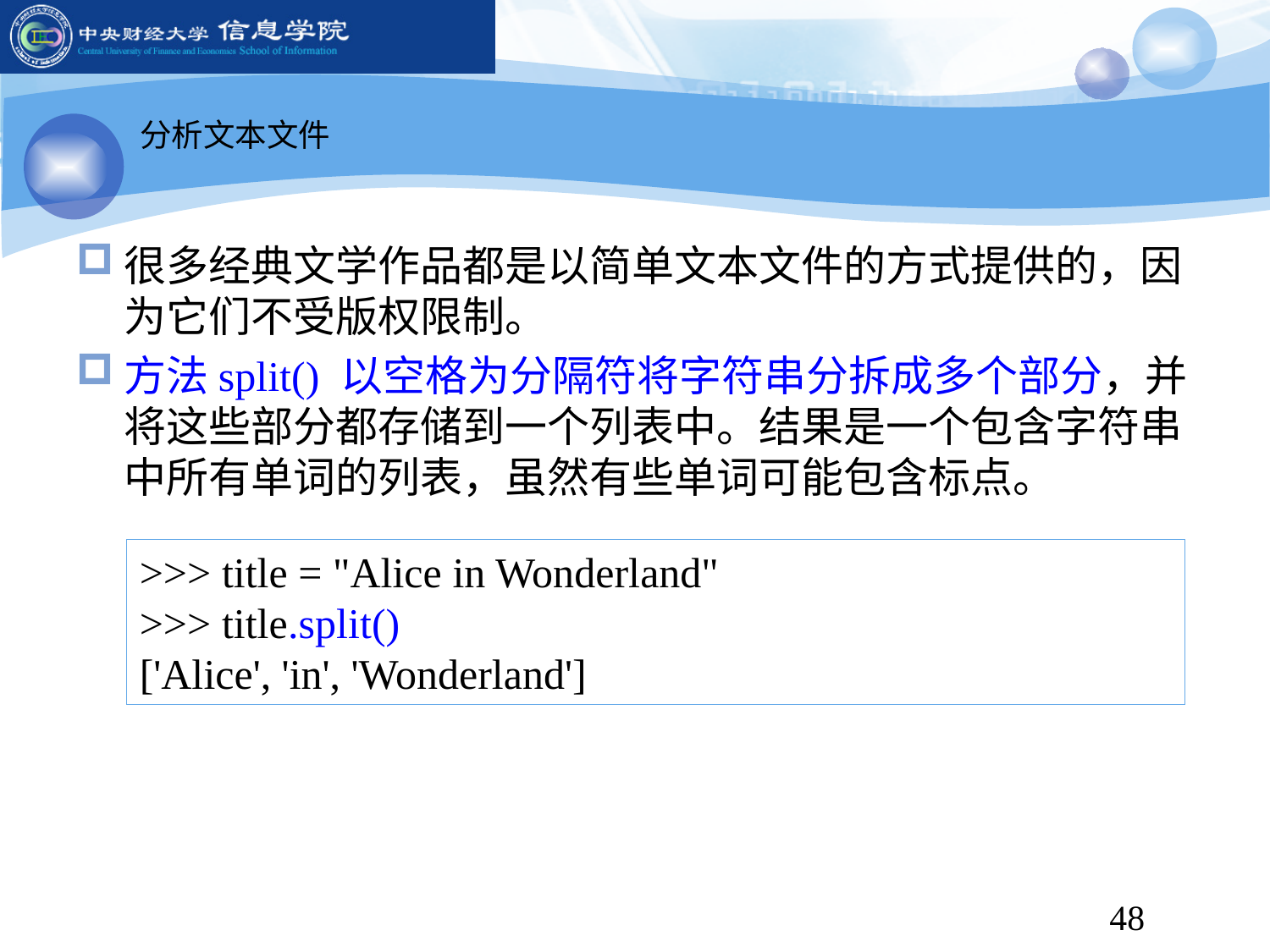

分析文本文件
很多经典文学作品都是以简单文本文件的方式提供的，因为它们不受版权限制。
方法split() 以空格为分隔符将字符串分拆成多个部分，并将这些部分都存储到一个列表中。结果是一个包含字符串中所有单词的列表，虽然有些单词可能包含标点。
>>> title = "Alice in Wonderland"
>>> title.split()
['Alice', 'in', 'Wonderland']